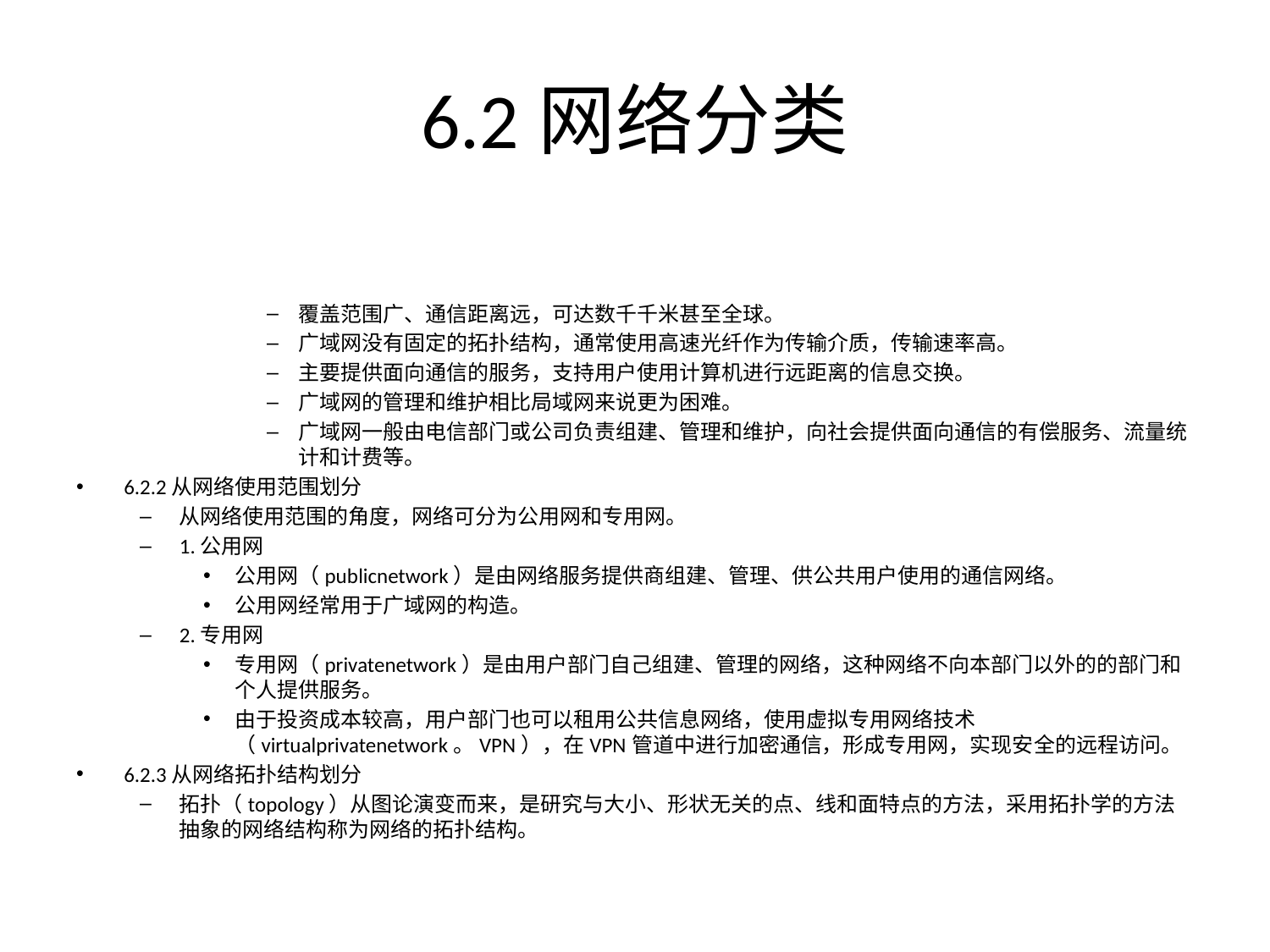

# 6.2网络分类

覆盖范围广、通信距离远，可达数千千米甚至全球。
广域网没有固定的拓扑结构，通常使用高速光纤作为传输介质，传输速率高。
主要提供面向通信的服务，支持用户使用计算机进行远距离的信息交换。
广域网的管理和维护相比局域网来说更为困难。
广域网一般由电信部门或公司负责组建、管理和维护，向社会提供面向通信的有偿服务、流量统计和计费等。
6.2.2从网络使用范围划分
从网络使用范围的角度，网络可分为公用网和专用网。
1.公用网
公用网（publicnetwork）是由网络服务提供商组建、管理、供公共用户使用的通信网络。
公用网经常用于广域网的构造。
2.专用网
专用网（privatenetwork）是由用户部门自己组建、管理的网络，这种网络不向本部门以外的的部门和个人提供服务。
由于投资成本较高，用户部门也可以租用公共信息网络，使用虚拟专用网络技术（virtualprivatenetwork。VPN），在VPN管道中进行加密通信，形成专用网，实现安全的远程访问。
6.2.3从网络拓扑结构划分
拓扑（topology）从图论演变而来，是研究与大小、形状无关的点、线和面特点的方法，采用拓扑学的方法抽象的网络结构称为网络的拓扑结构。